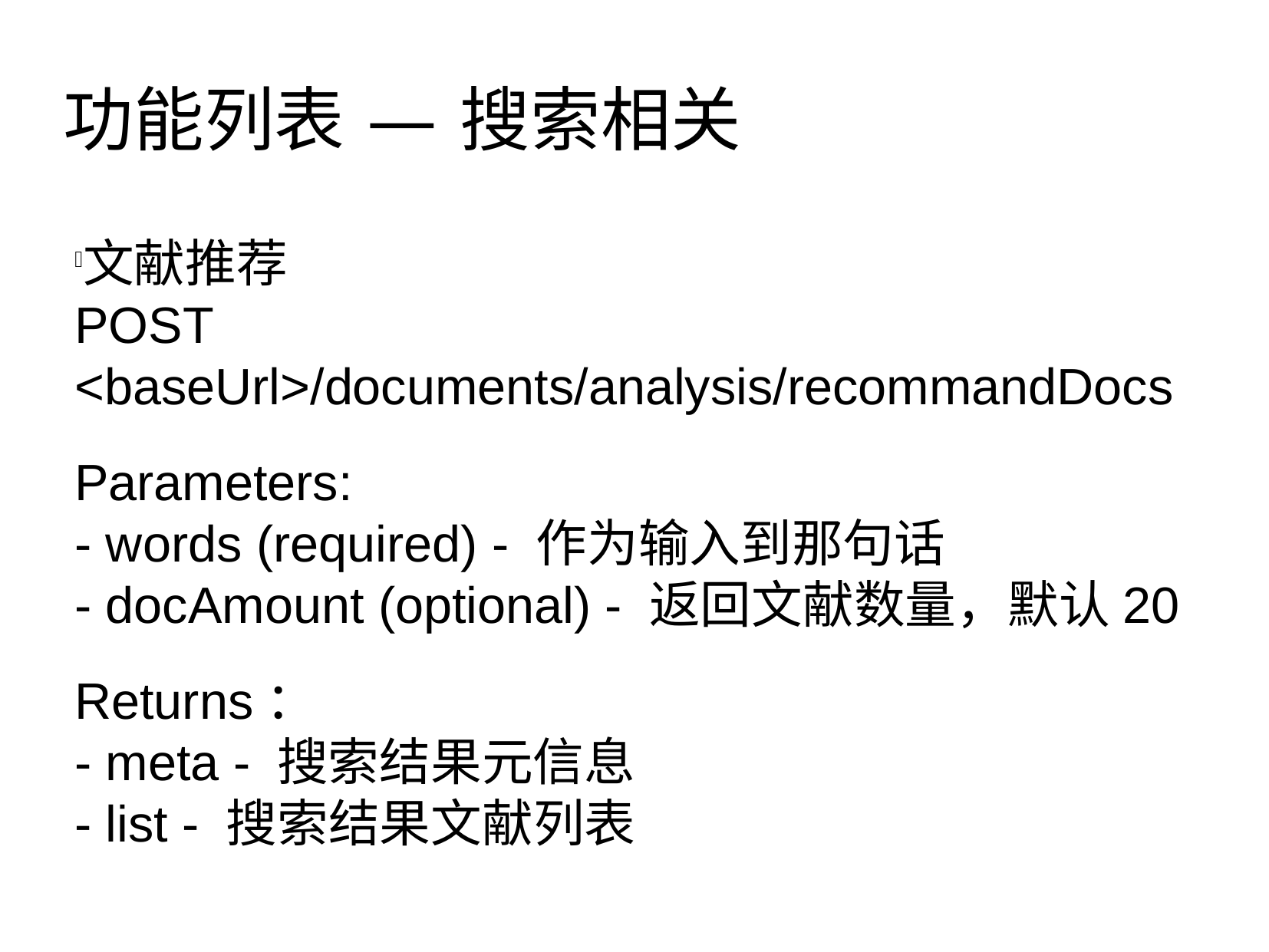

功能列表 — 搜索相关
文献推荐
POST <baseUrl>/documents/analysis/recommandDocs

Parameters:
- words (required) - 作为输入到那句话
- docAmount (optional) - 返回文献数量，默认20

Returns：
- meta - 搜索结果元信息
- list - 搜索结果文献列表